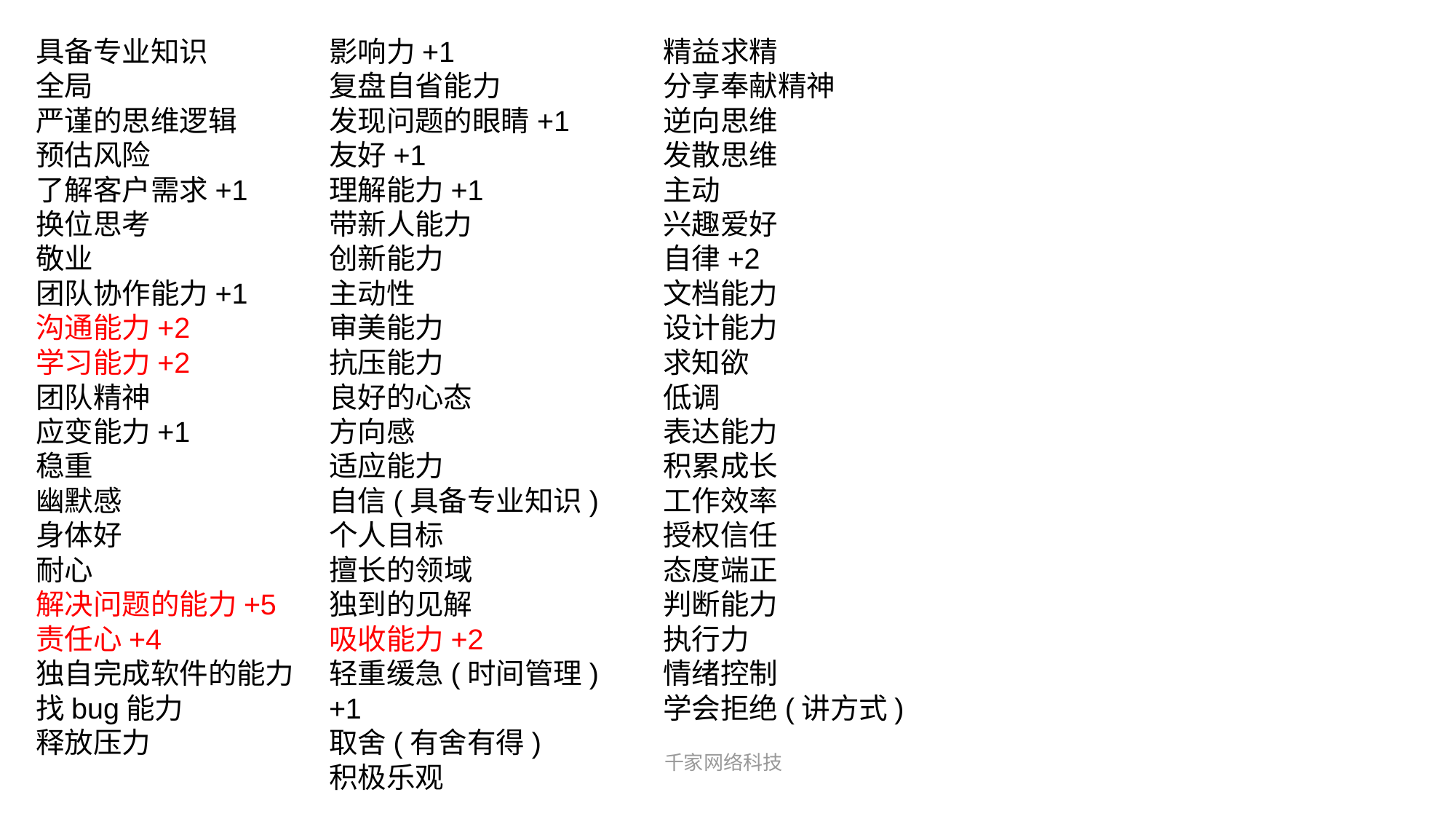

具备专业知识
全局
严谨的思维逻辑
预估风险
了解客户需求+1
换位思考
敬业
团队协作能力+1
沟通能力+2
学习能力+2
团队精神
应变能力+1
稳重
幽默感
身体好
耐心
解决问题的能力+5
责任心+4
独自完成软件的能力
找bug能力
释放压力
影响力+1
复盘自省能力
发现问题的眼睛+1
友好+1
理解能力+1
带新人能力
创新能力
主动性
审美能力
抗压能力
良好的心态
方向感
适应能力
自信(具备专业知识)
个人目标
擅长的领域
独到的见解
吸收能力+2
轻重缓急(时间管理)+1
取舍(有舍有得)
积极乐观
精益求精
分享奉献精神
逆向思维
发散思维
主动
兴趣爱好
自律+2
文档能力
设计能力
求知欲
低调
表达能力
积累成长
工作效率
授权信任
态度端正
判断能力
执行力
情绪控制
学会拒绝(讲方式)
千家网络科技